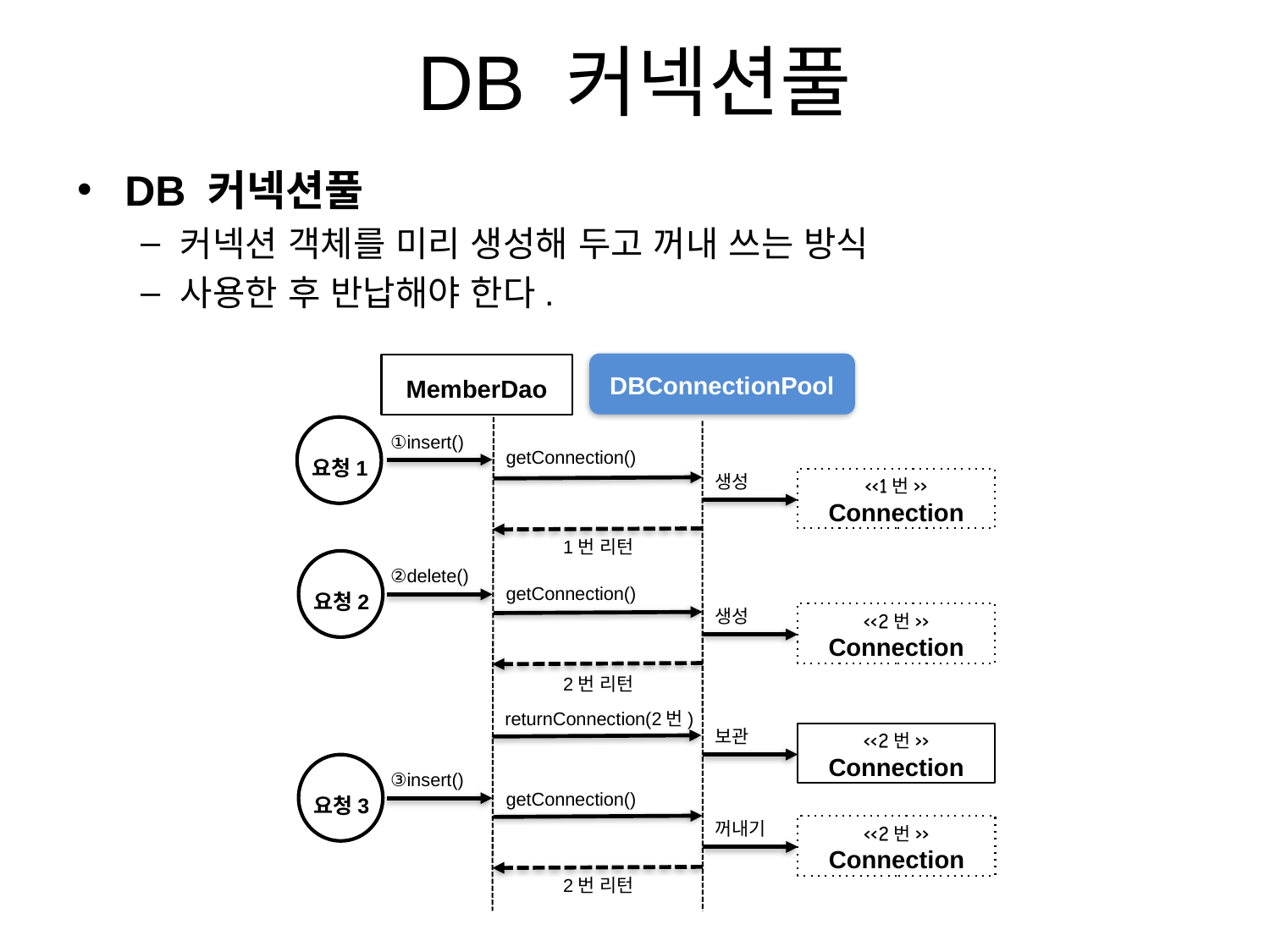

# DB 커넥션풀
DB 커넥션풀
커넥션 객체를 미리 생성해 두고 꺼내 쓰는 방식
사용한 후 반납해야 한다.

DBConnectionPool

MemberDao

요청1
①insert()
getConnection()
생성

<<1번>>
Connection
1번 리턴

요청2
②delete()
getConnection()
생성

<<2번>>
Connection
2번 리턴
returnConnection(2번)
보관

<<2번>>
Connection

요청3
③insert()
getConnection()
꺼내기

<<2번>>
Connection
2번 리턴